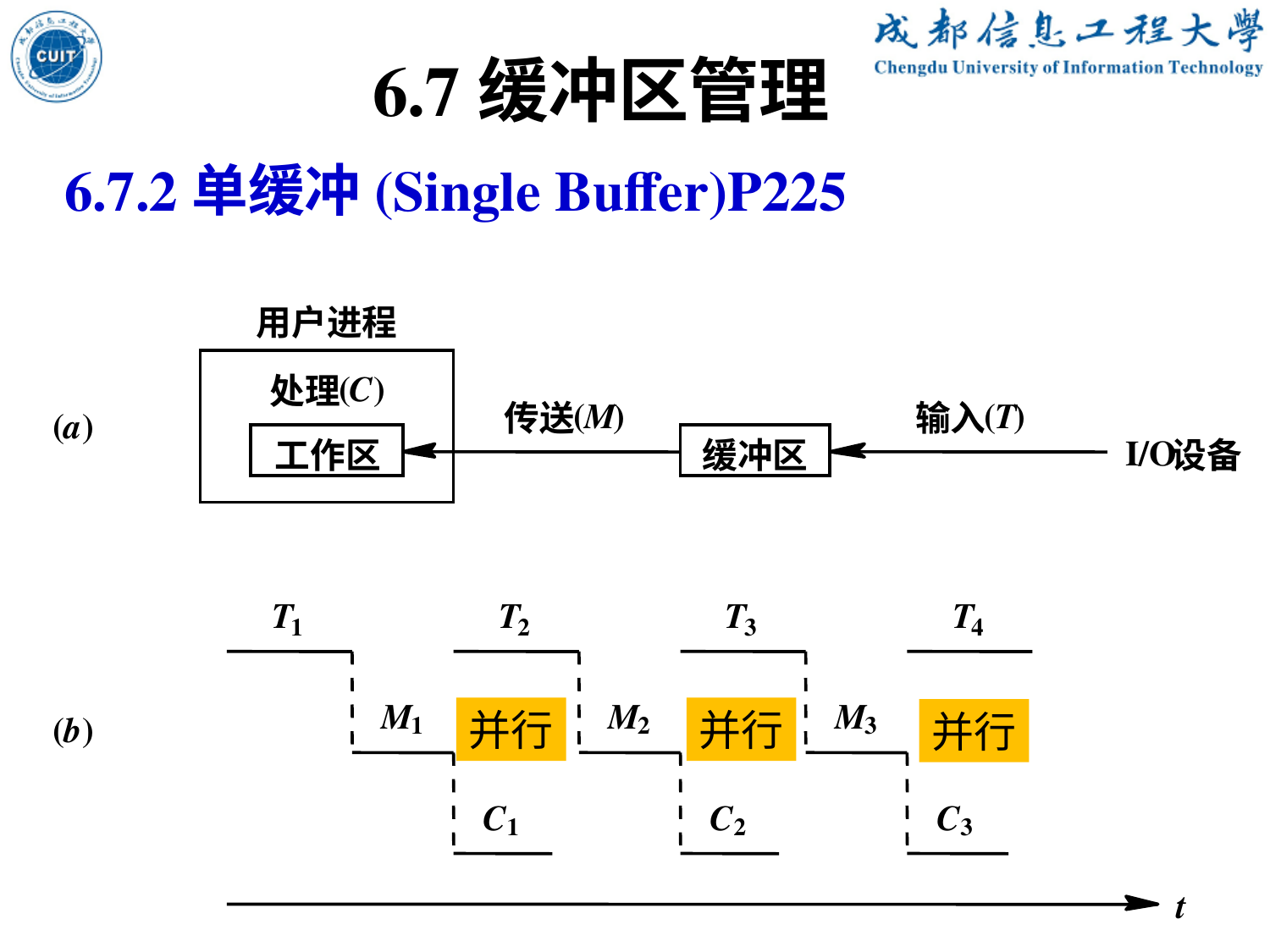

6.7缓冲区管理
6.7.2单缓冲(Single Buffer)P225
用户进程

(
C
)
处理
(
M
)
(
T
)
传送
输入
(
a
)

I/O
工作区
缓冲区
设备

T
T
T
T
1
2
3
4

M
M
M
并行
并行
并行

(
b
)
1
2
3

C
C
C

1
2
3

t